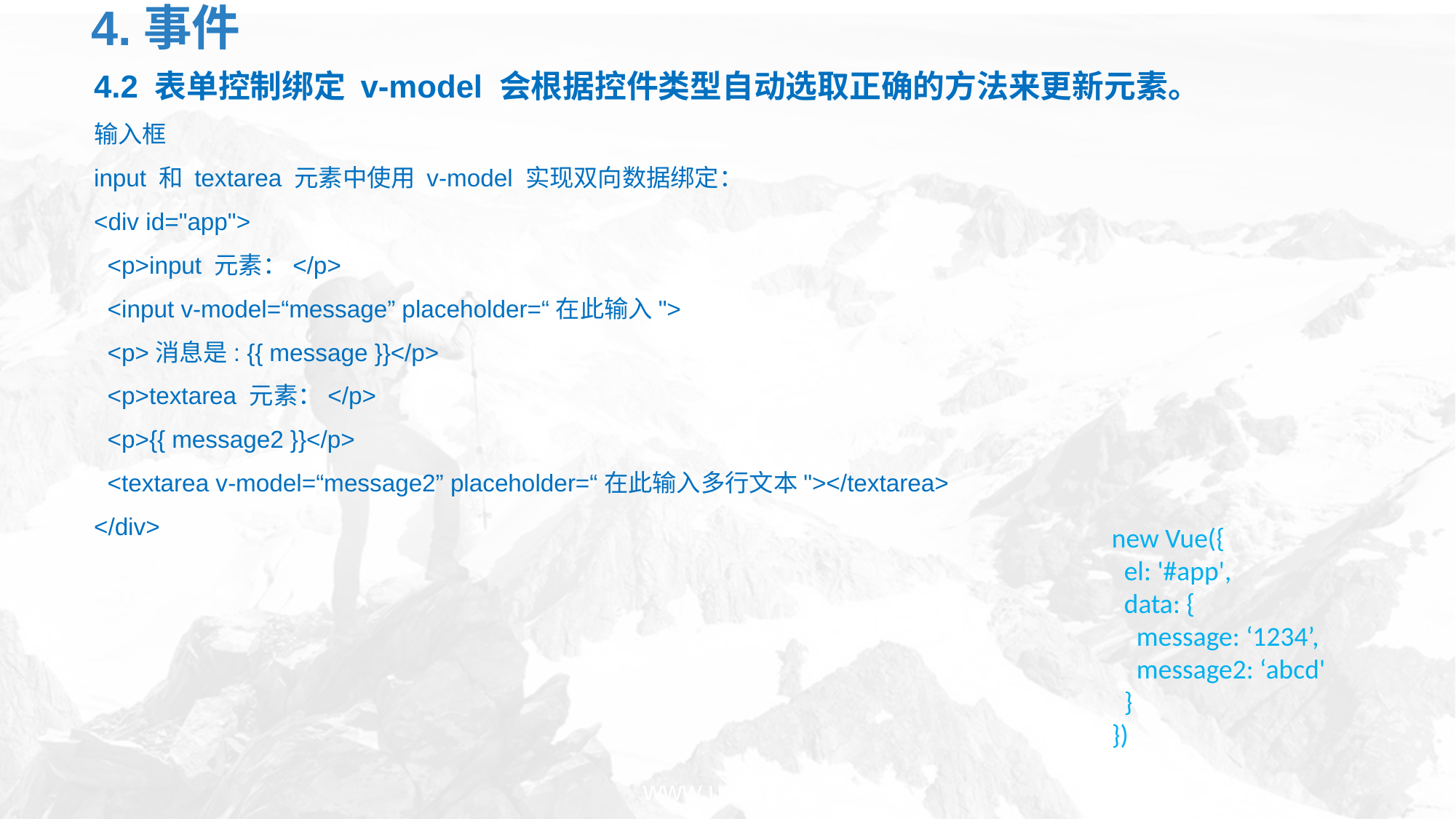

# 4.事件
4.2 表单控制绑定 v-model 会根据控件类型自动选取正确的方法来更新元素。
输入框
input 和 textarea 元素中使用 v-model 实现双向数据绑定：
<div id="app">
  <p>input 元素：</p>
  <input v-model=“message” placeholder=“在此输入">
  <p>消息是: {{ message }}</p>
  <p>textarea 元素：</p>
  <p>{{ message2 }}</p>
  <textarea v-model=“message2” placeholder=“在此输入多行文本"></textarea>
</div>
new Vue({
  el: '#app',
  data: {
    message: ‘1234’,
    message2: ‘abcd'
  }
})
www.usian.cn